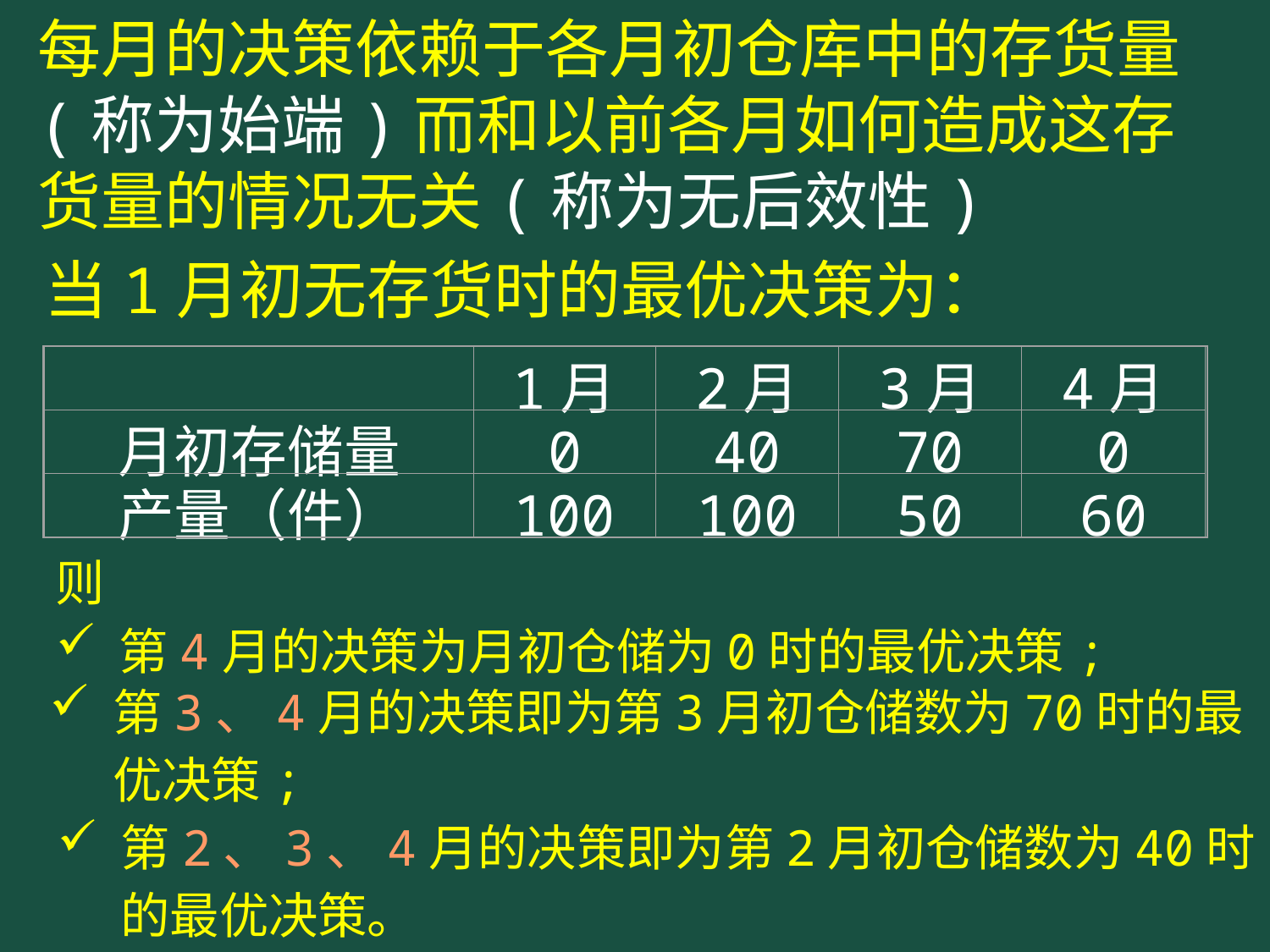

每月的决策依赖于各月初仓库中的存货量(称为始端)而和以前各月如何造成这存货量的情况无关(称为无后效性)
当1月初无存货时的最优决策为：

1月

2月

3月

4月

月初存储量

0

40

70

0

产量（件）

100

100

50

60

则
第4月的决策为月初仓储为0时的最优决策;
第3、4月的决策即为第3月初仓储数为70时的最优决策;
第2、3、4月的决策即为第2月初仓储数为40时的最优决策。